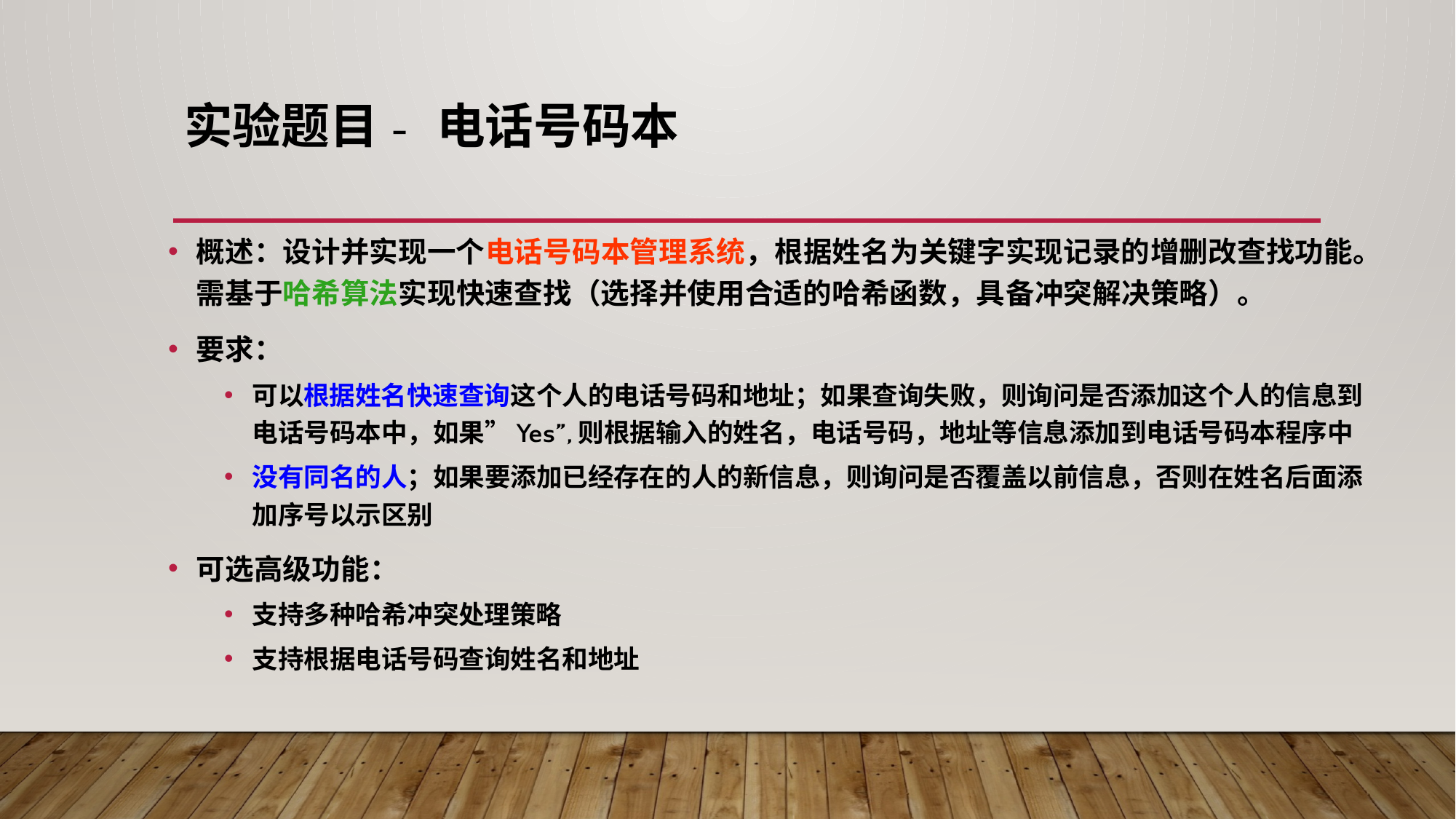

# 实验题目- 电话号码本
概述：设计并实现一个电话号码本管理系统，根据姓名为关键字实现记录的增删改查找功能。需基于哈希算法实现快速查找（选择并使用合适的哈希函数，具备冲突解决策略）。
要求：
可以根据姓名快速查询这个人的电话号码和地址；如果查询失败，则询问是否添加这个人的信息到电话号码本中，如果”Yes”,则根据输入的姓名，电话号码，地址等信息添加到电话号码本程序中
没有同名的人；如果要添加已经存在的人的新信息，则询问是否覆盖以前信息，否则在姓名后面添加序号以示区别
可选高级功能：
支持多种哈希冲突处理策略
支持根据电话号码查询姓名和地址